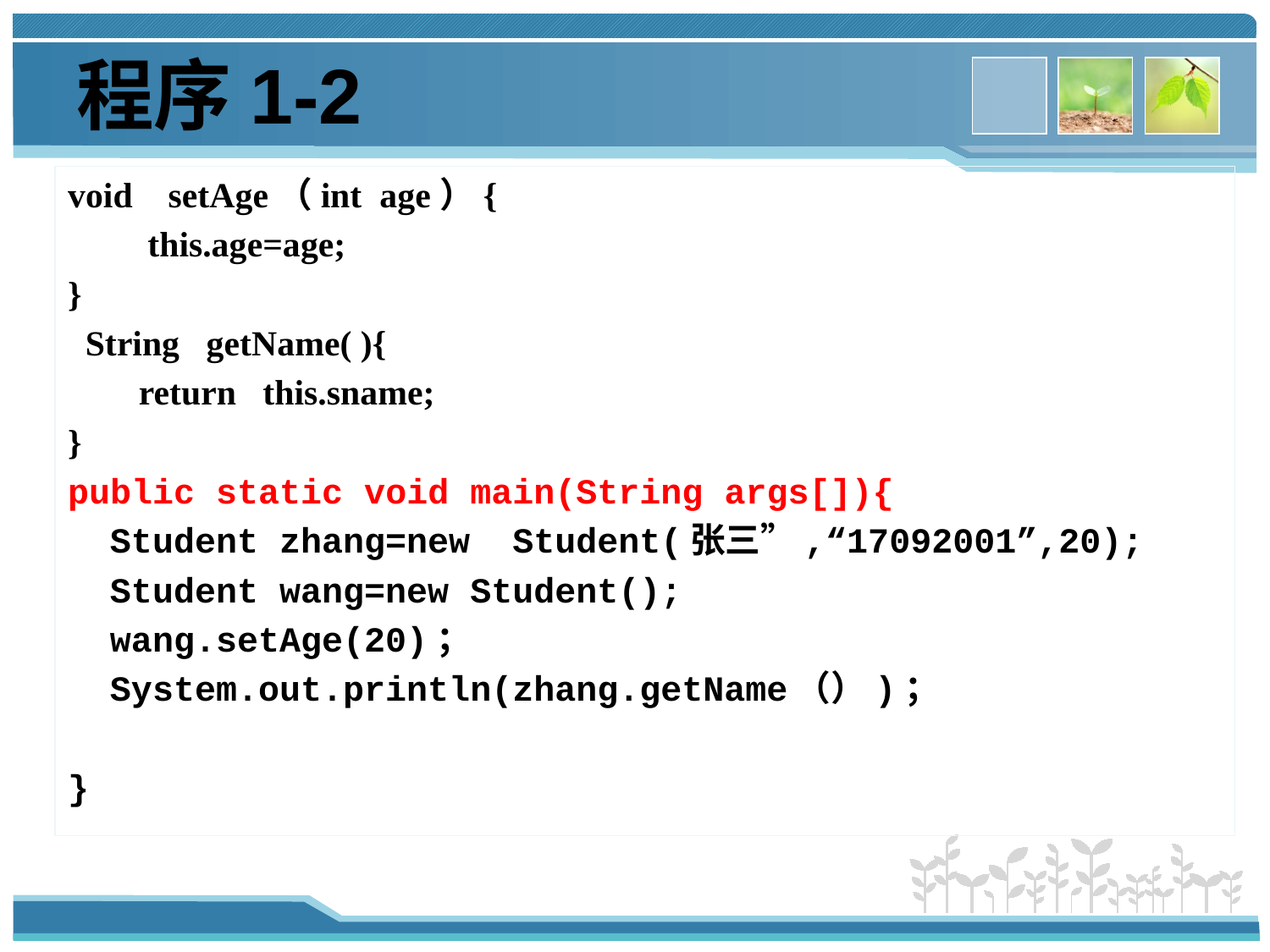

# 程序1-2
void    setAge（int  age）{
         this.age=age;
}
  String   getName( ){
        return   this.sname;
}
public static void main(String args[]){
  Student zhang=new  Student(张三”,“17092001”,20);
  Student wang=new Student();
  wang.setAge(20)；
  System.out.println(zhang.getName（）)；

}